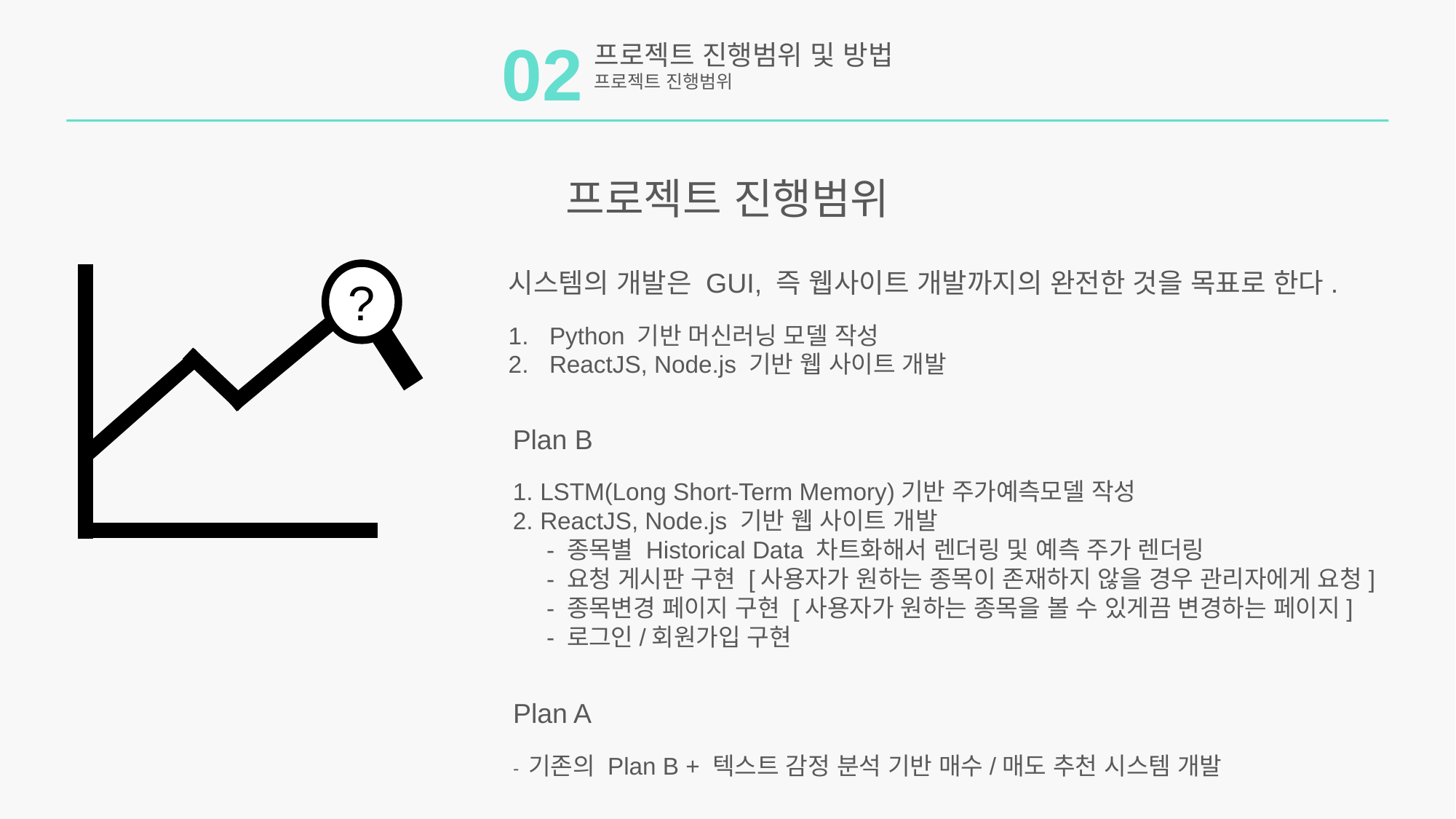

02
프로젝트 진행범위 및 방법
프로젝트 진행범위

프로젝트 진행범위
시스템의 개발은 GUI, 즉 웹사이트 개발까지의 완전한 것을 목표로 한다.

Python 기반 머신러닝 모델 작성
ReactJS, Node.js 기반 웹 사이트 개발

?
Plan B

LSTM(Long Short-Term Memory)기반 주가예측모델 작성
ReactJS, Node.js 기반 웹 사이트 개발
     - 종목별 Historical Data 차트화해서 렌더링 및 예측 주가 렌더링
     - 요청 게시판 구현 [사용자가 원하는 종목이 존재하지 않을 경우 관리자에게 요청]
     - 종목변경 페이지 구현 [사용자가 원하는 종목을 볼 수 있게끔 변경하는 페이지]
     - 로그인/회원가입 구현
Plan A

- 기존의 Plan B + 텍스트 감정 분석 기반 매수/매도 추천 시스템 개발